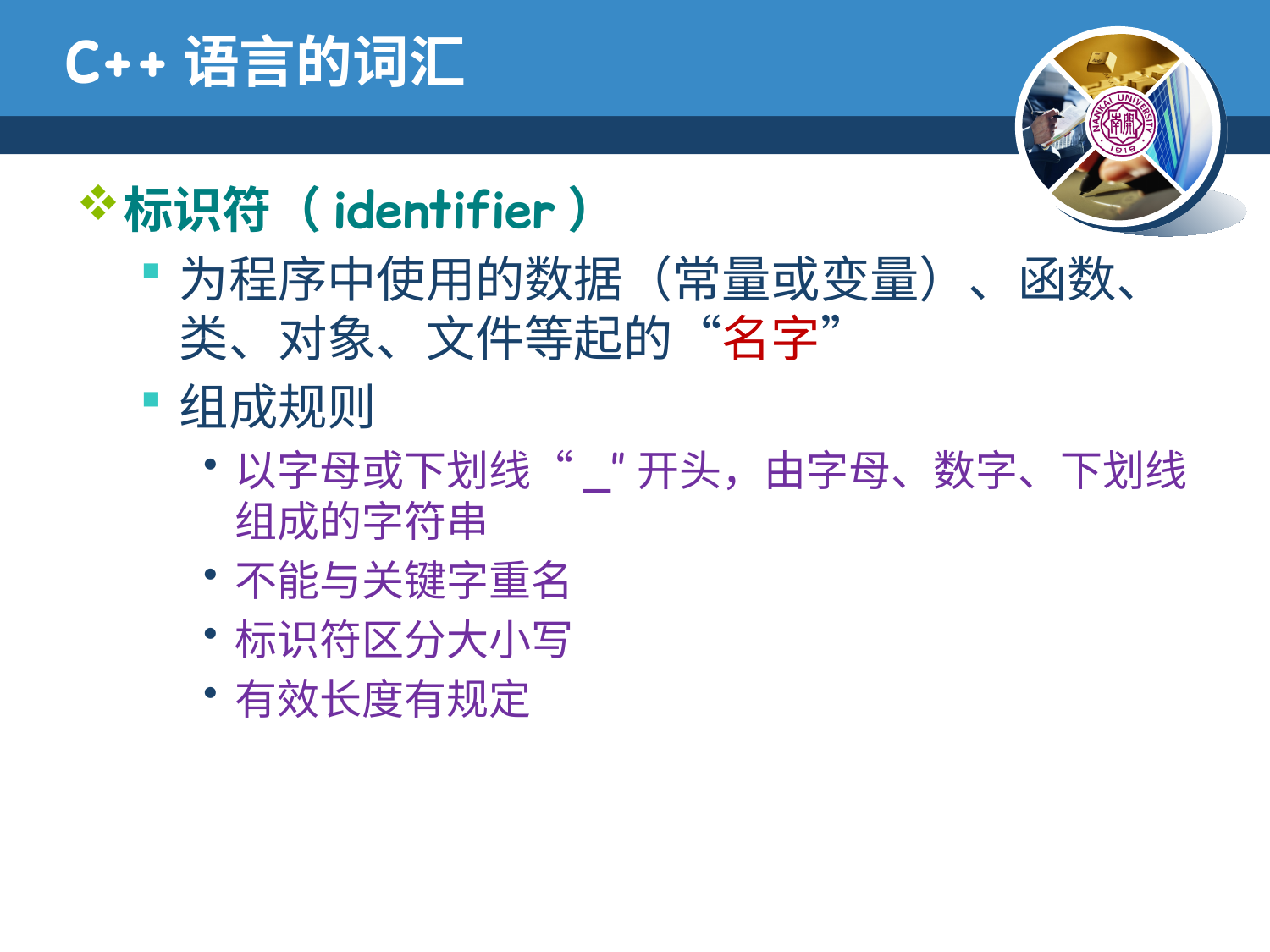

# C++语言的词汇
标识符（identifier）
为程序中使用的数据（常量或变量）、函数、类、对象、文件等起的“名字”
组成规则
以字母或下划线“_”开头，由字母、数字、下划线组成的字符串
不能与关键字重名
标识符区分大小写
有效长度有规定
23